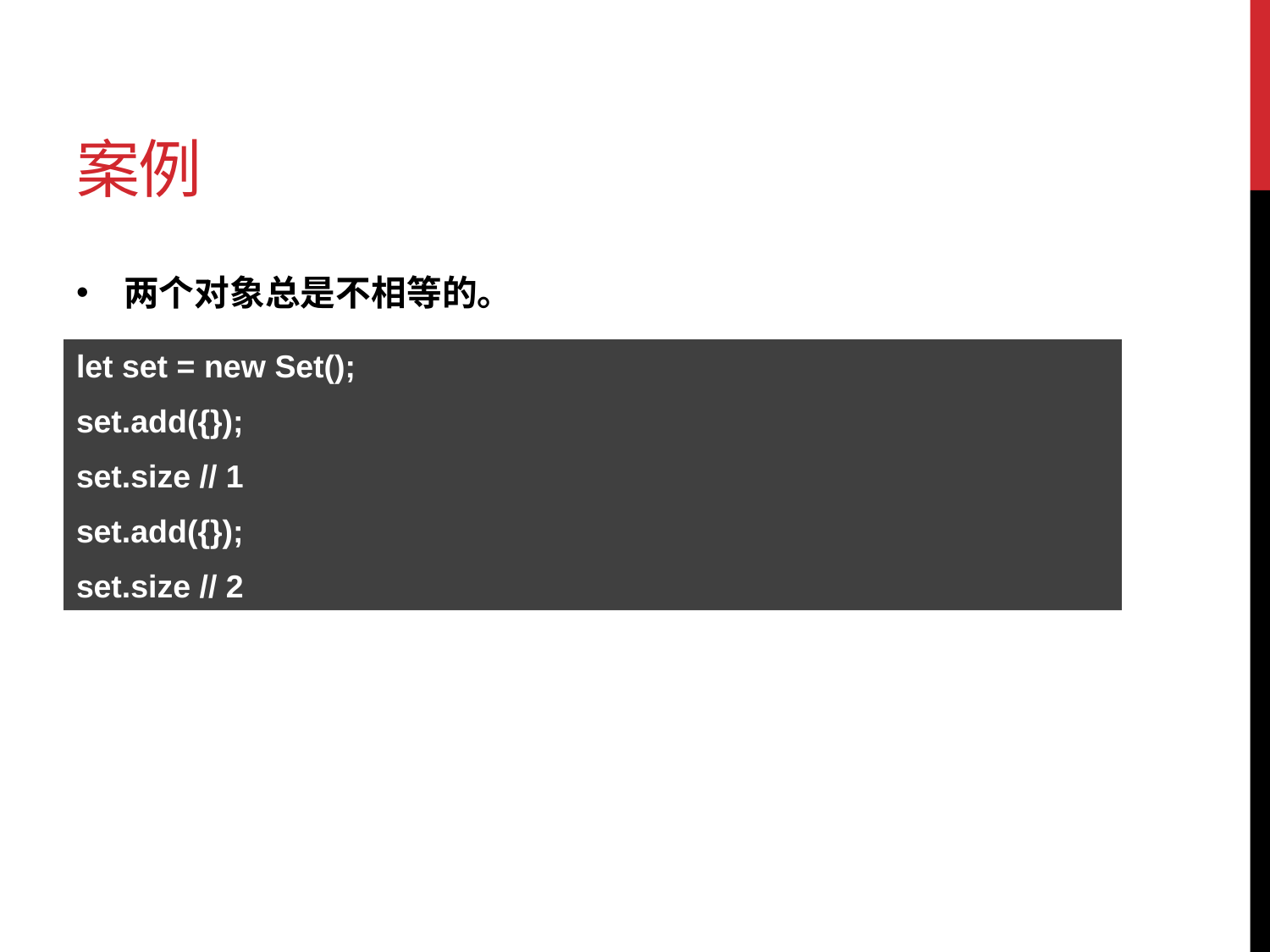

# 案例
两个对象总是不相等的。

let set = new Set();
set.add({});
set.size // 1
set.add({});
set.size // 2